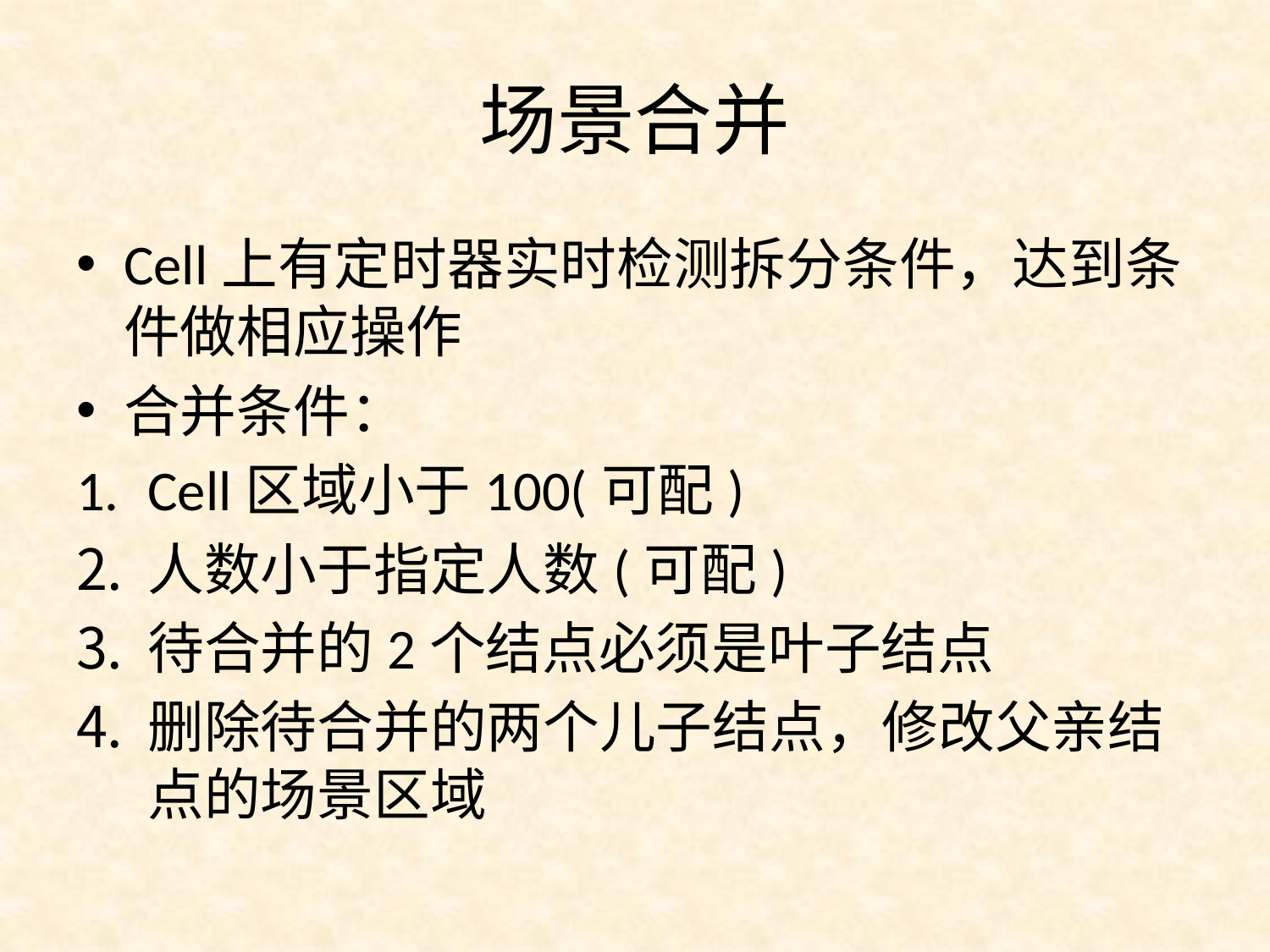

# 场景合并
Cell上有定时器实时检测拆分条件，达到条件做相应操作
合并条件：
Cell区域小于100(可配)
人数小于指定人数(可配)
待合并的2个结点必须是叶子结点
删除待合并的两个儿子结点，修改父亲结点的场景区域